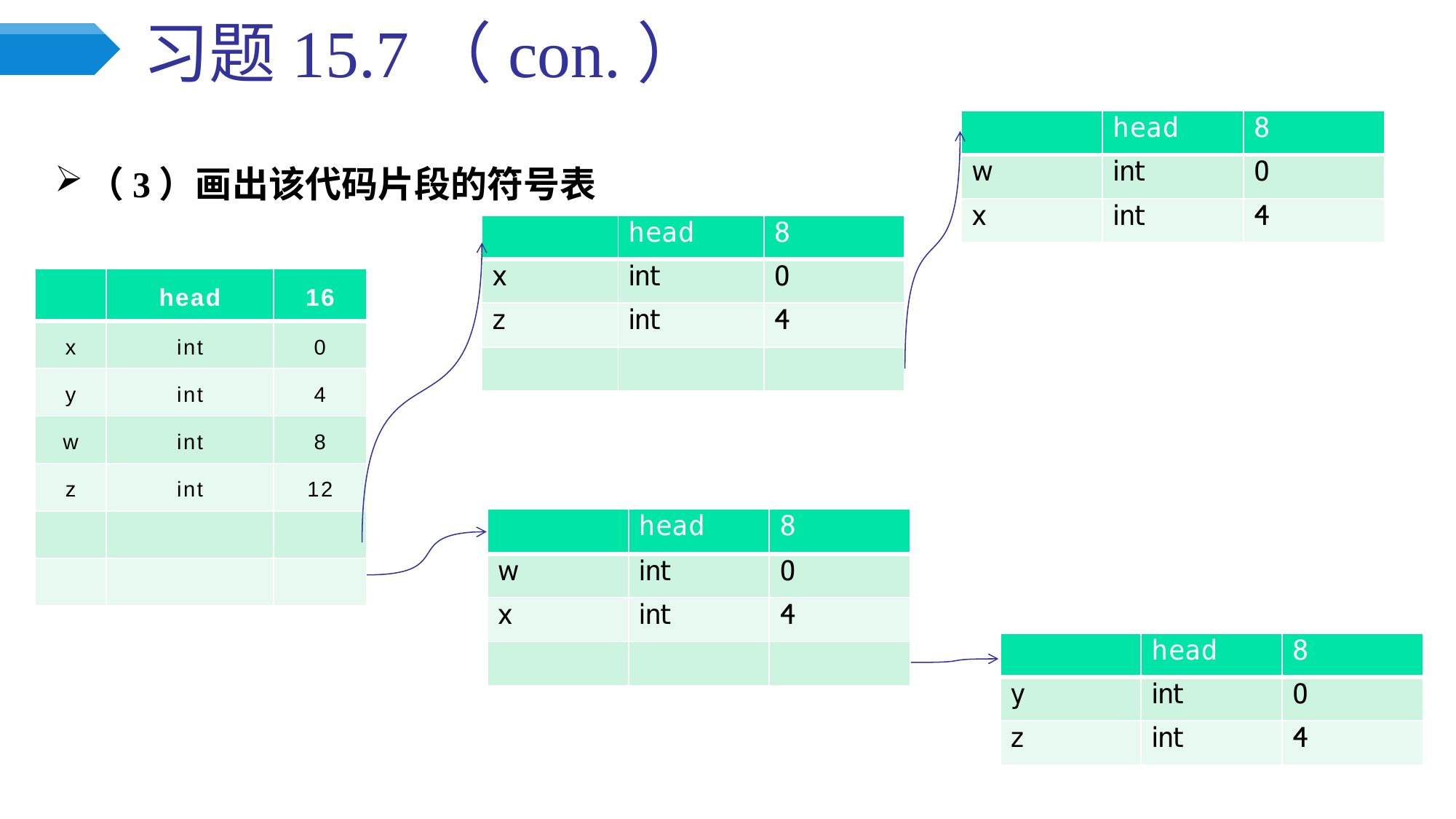

# 习题15.7（con.）
|  | head | 8 |
| --- | --- | --- |
| w | int | 0 |
| x | int | 4 |
（3）画出该代码片段的符号表
|  | head | 8 |
| --- | --- | --- |
| x | int | 0 |
| z | int | 4 |
|  |  |  |
|  | head | 16 |
| --- | --- | --- |
| x | int | 0 |
| y | int | 4 |
| w | int | 8 |
| z | int | 12 |
|  |  |  |
|  |  |  |
|  | head | 8 |
| --- | --- | --- |
| w | int | 0 |
| x | int | 4 |
|  |  |  |
|  | head | 8 |
| --- | --- | --- |
| y | int | 0 |
| z | int | 4 |